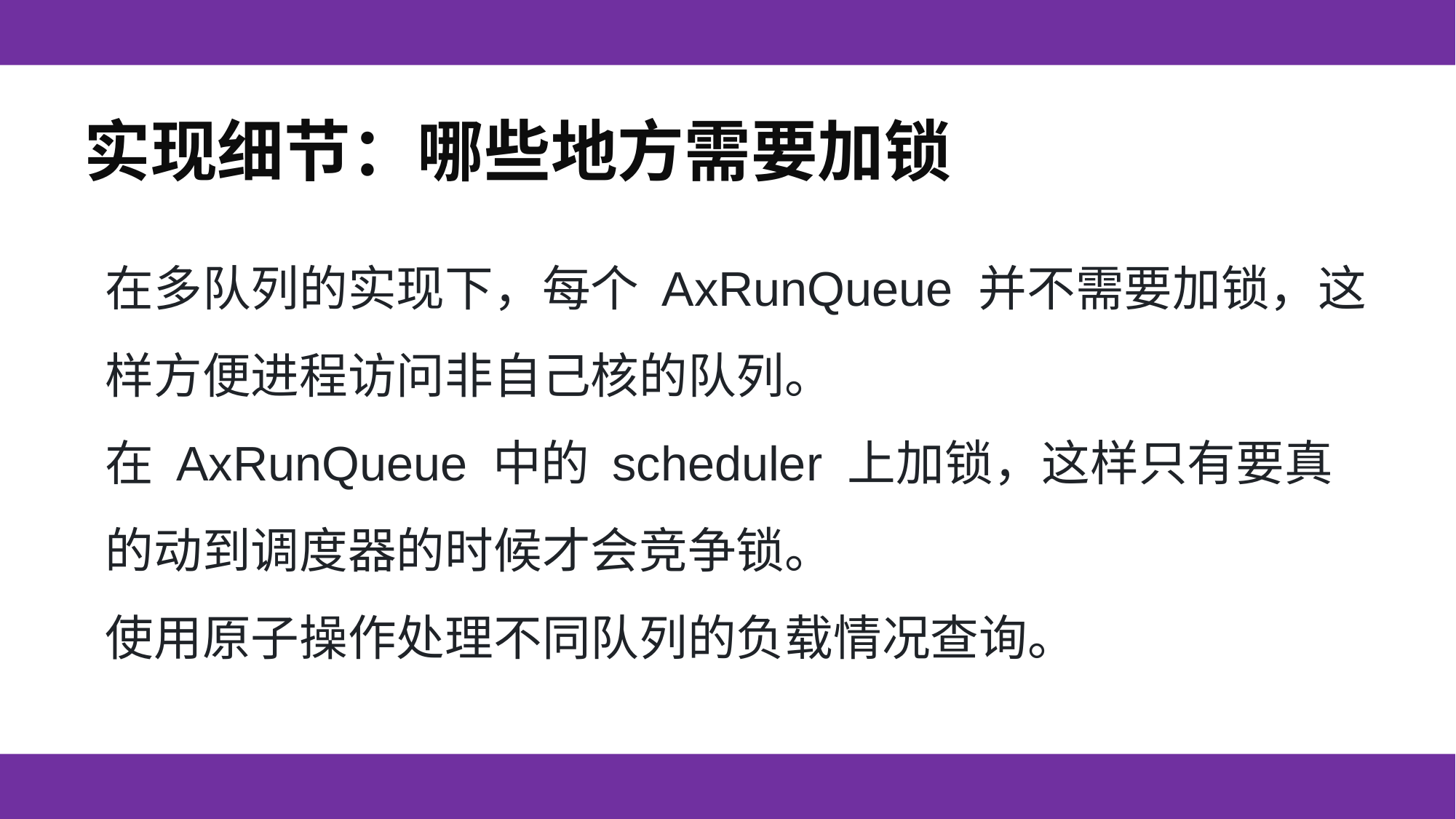

实现细节：哪些地方需要加锁
在多队列的实现下，每个 AxRunQueue 并不需要加锁，这样方便进程访问非自己核的队列。
在 AxRunQueue 中的 scheduler 上加锁，这样只有要真的动到调度器的时候才会竞争锁。
使用原子操作处理不同队列的负载情况查询。